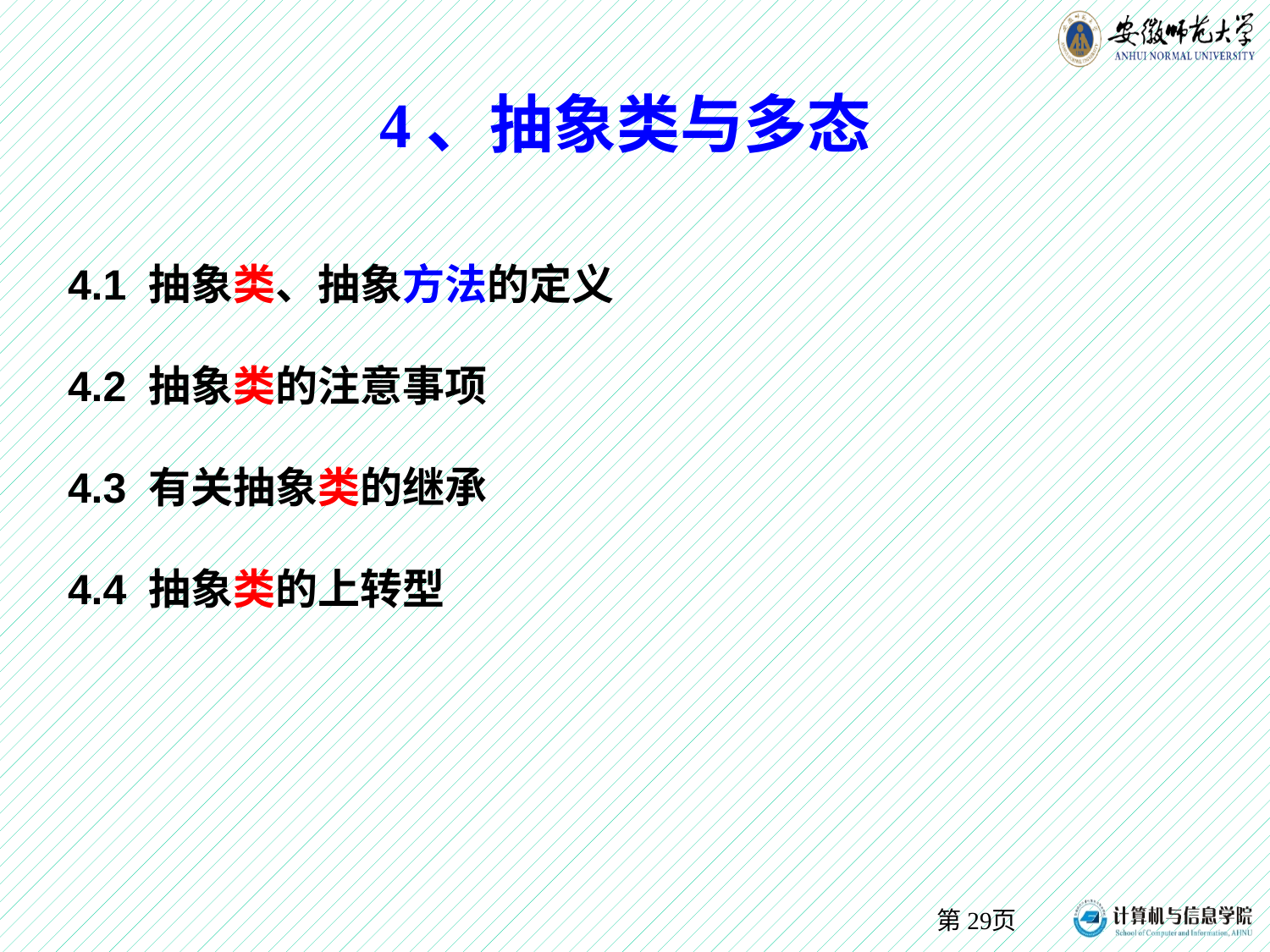

# 4、抽象类与多态
4.1 抽象类、抽象方法的定义
4.2 抽象类的注意事项
4.3 有关抽象类的继承
4.4 抽象类的上转型
第29页